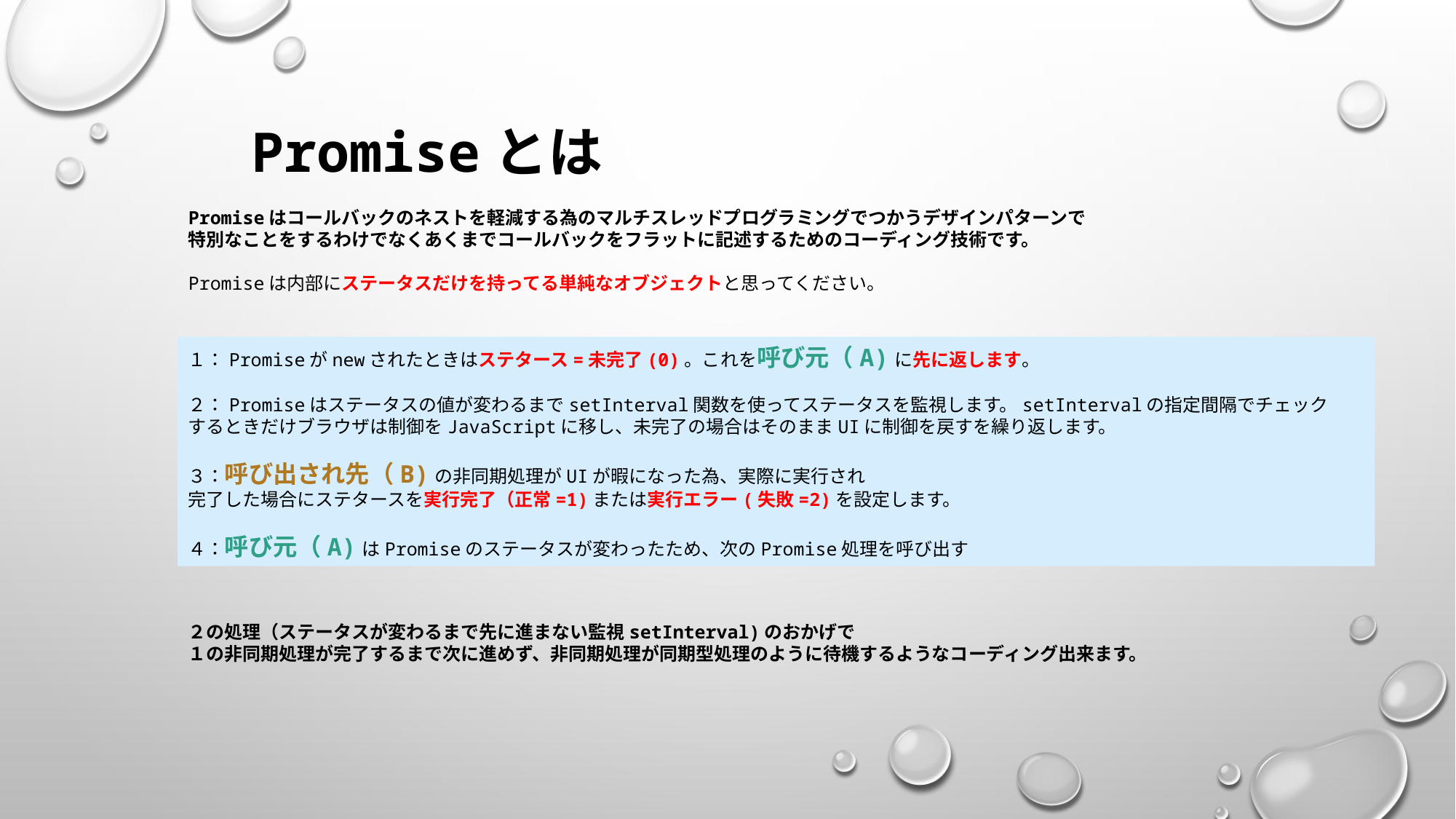

#
Promiseとは
Promiseはコールバックのネストを軽減する為のマルチスレッドプログラミングでつかうデザインパターンで
特別なことをするわけでなくあくまでコールバックをフラットに記述するためのコーディング技術です。

Promiseは内部にステータスだけを持ってる単純なオブジェクトと思ってください。

１：Promiseがnewされたときはステタース=未完了(0)。これを呼び元（A)に先に返します。

２：Promiseはステータスの値が変わるまでsetInterval関数を使ってステータスを監視します。setIntervalの指定間隔でチェック
するときだけブラウザは制御をJavaScriptに移し、未完了の場合はそのままUIに制御を戻すを繰り返します。

３：呼び出され先（B)の非同期処理がUIが暇になった為、実際に実行され
完了した場合にステタースを実行完了（正常=1)または実行エラー(失敗=2)を設定します。

４：呼び元（A)はPromiseのステータスが変わったため、次のPromise処理を呼び出す
２の処理（ステータスが変わるまで先に進まない監視setInterval)のおかげで
１の非同期処理が完了するまで次に進めず、非同期処理が同期型処理のように待機するようなコーディング出来ます。